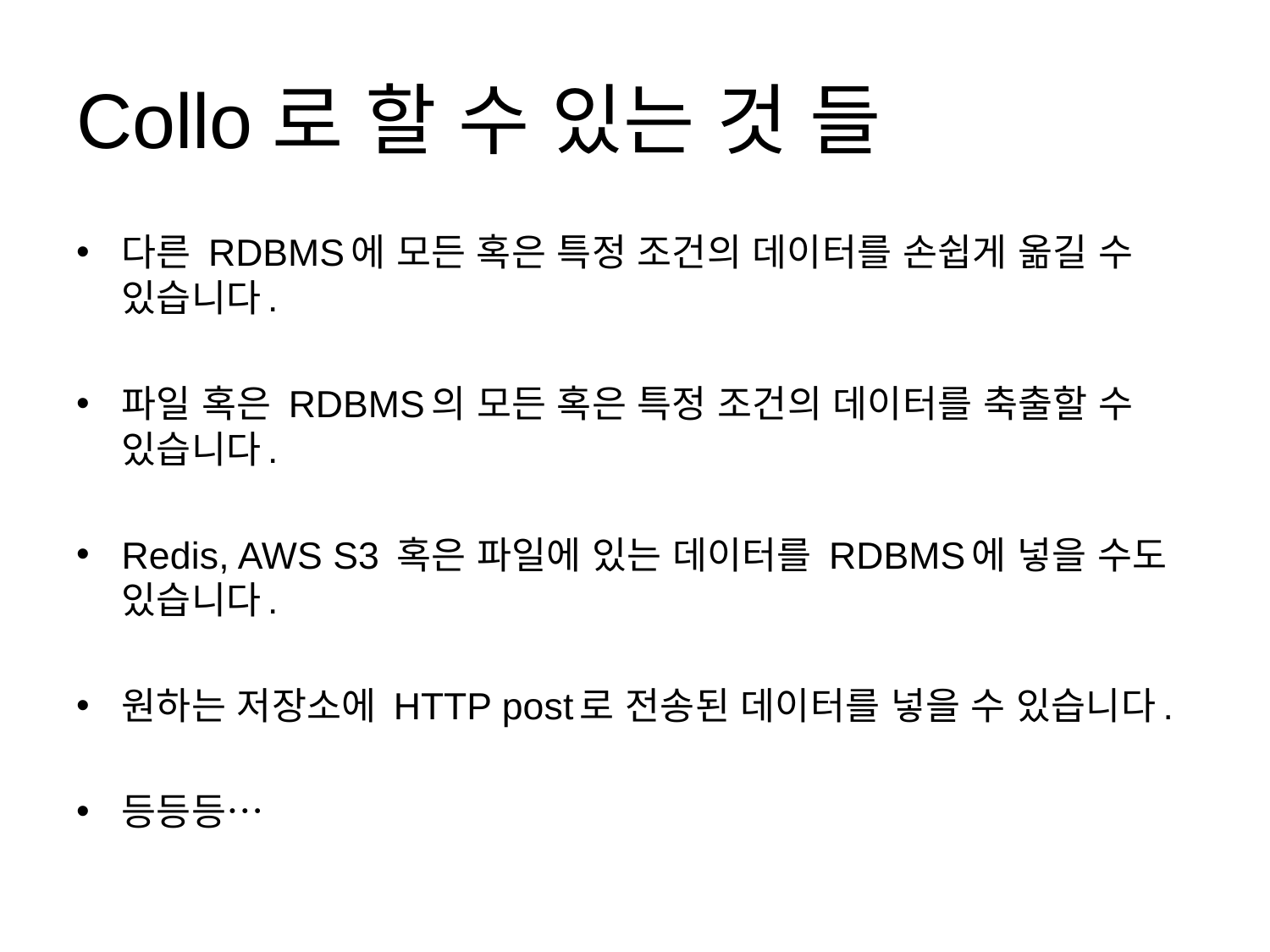

# Collo로 할 수 있는 것 들
다른 RDBMS에 모든 혹은 특정 조건의 데이터를 손쉽게 옮길 수 있습니다.

파일 혹은 RDBMS의 모든 혹은 특정 조건의 데이터를 축출할 수 있습니다.

Redis, AWS S3 혹은 파일에 있는 데이터를 RDBMS에 넣을 수도 있습니다.

원하는 저장소에 HTTP post로 전송된 데이터를 넣을 수 있습니다.

등등등…